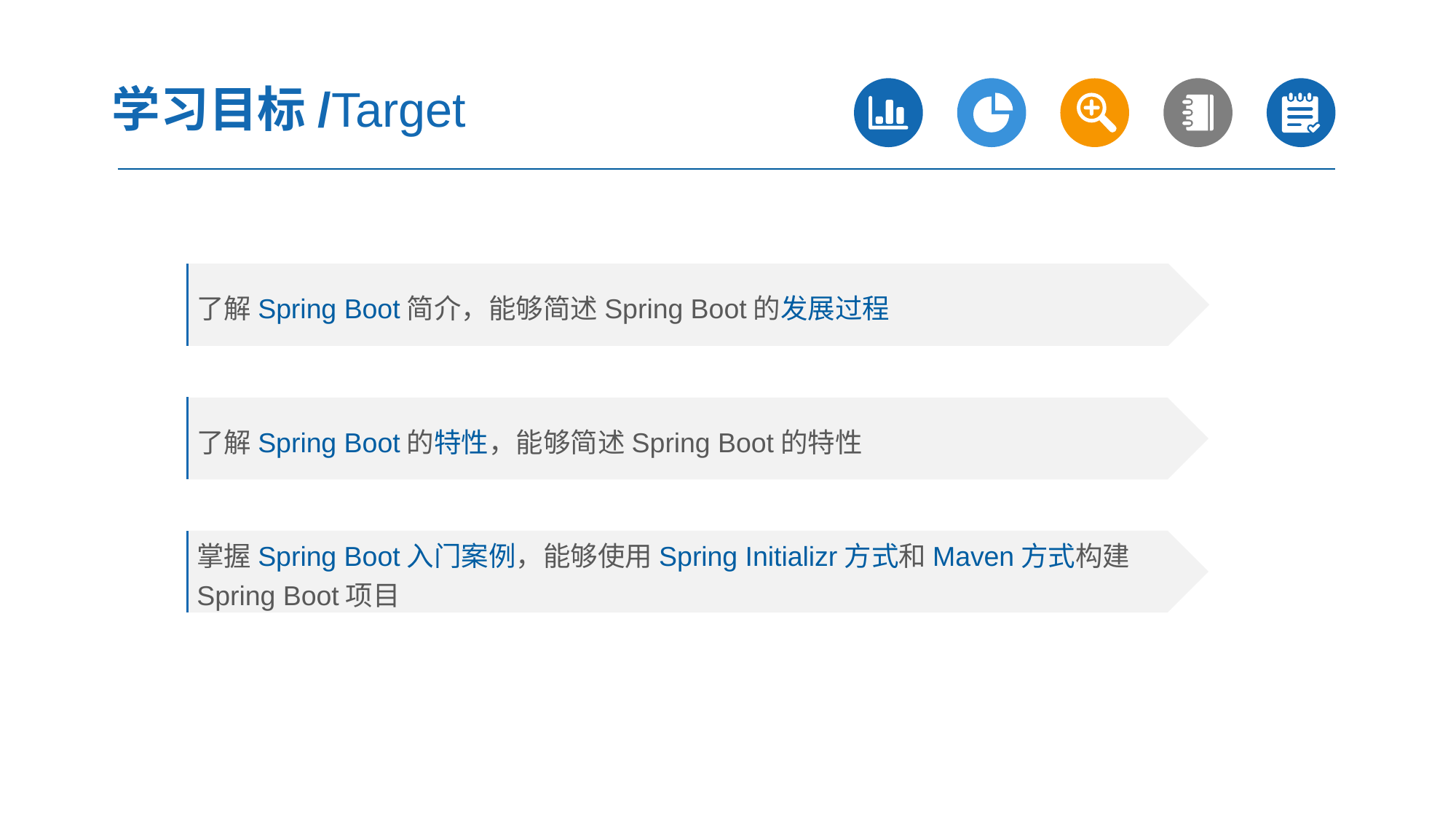

学习目标/Target
了解Spring Boot简介，能够简述Spring Boot的发展过程

了解Spring Boot的特性，能够简述Spring Boot的特性

掌握Spring Boot入门案例，能够使用Spring Initializr方式和Maven方式构建Spring Boot项目